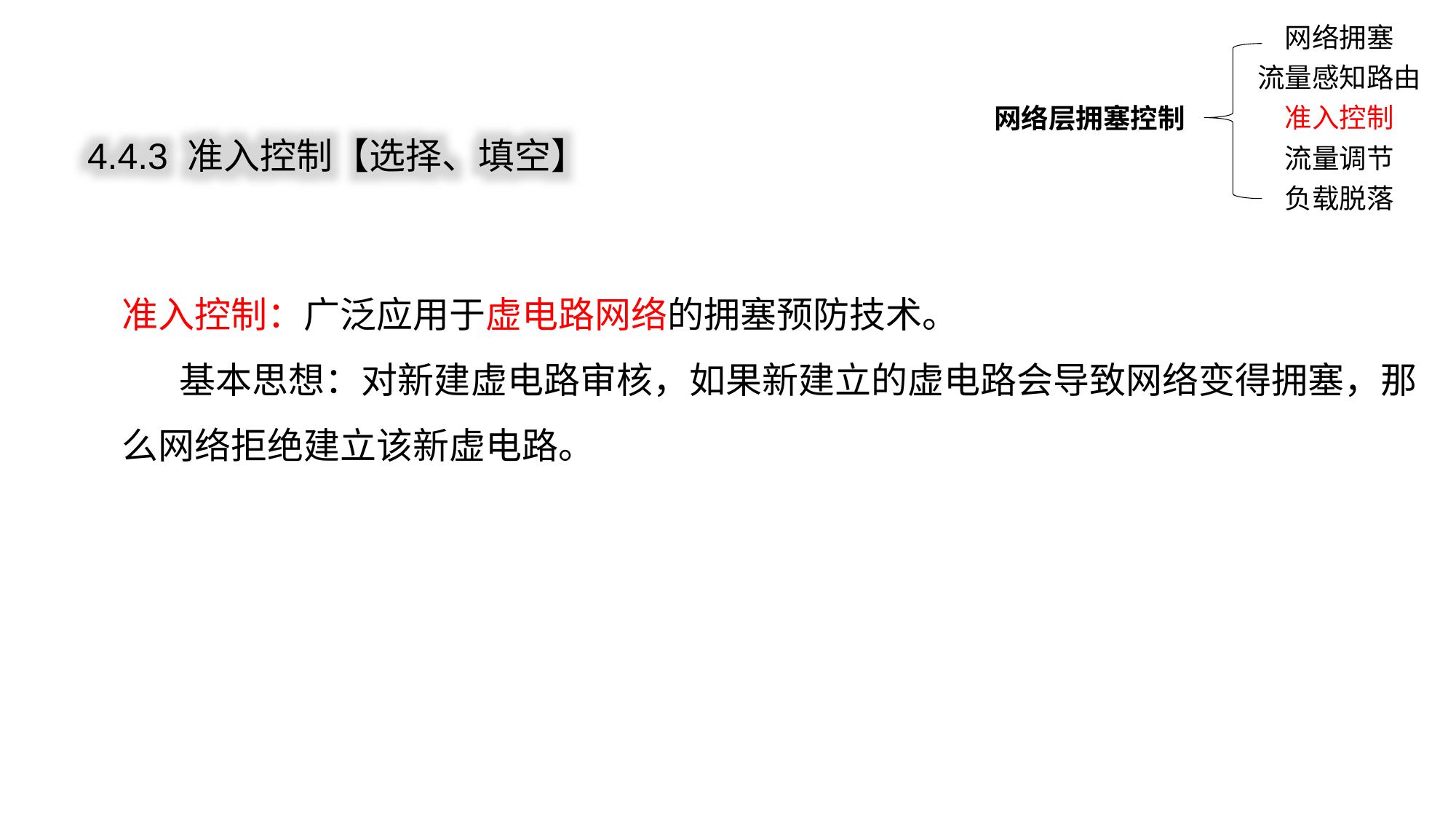

网络拥塞

流量感知路由
网络层拥塞控制
准入控制
流量调节
负载脱落
4.4.3 准入控制【选择、填空】
准入控制：广泛应用于虚电路网络的拥塞预防技术。
      基本思想：对新建虚电路审核，如果新建立的虚电路会导致网络变得拥塞，那么网络拒绝建立该新虚电路。